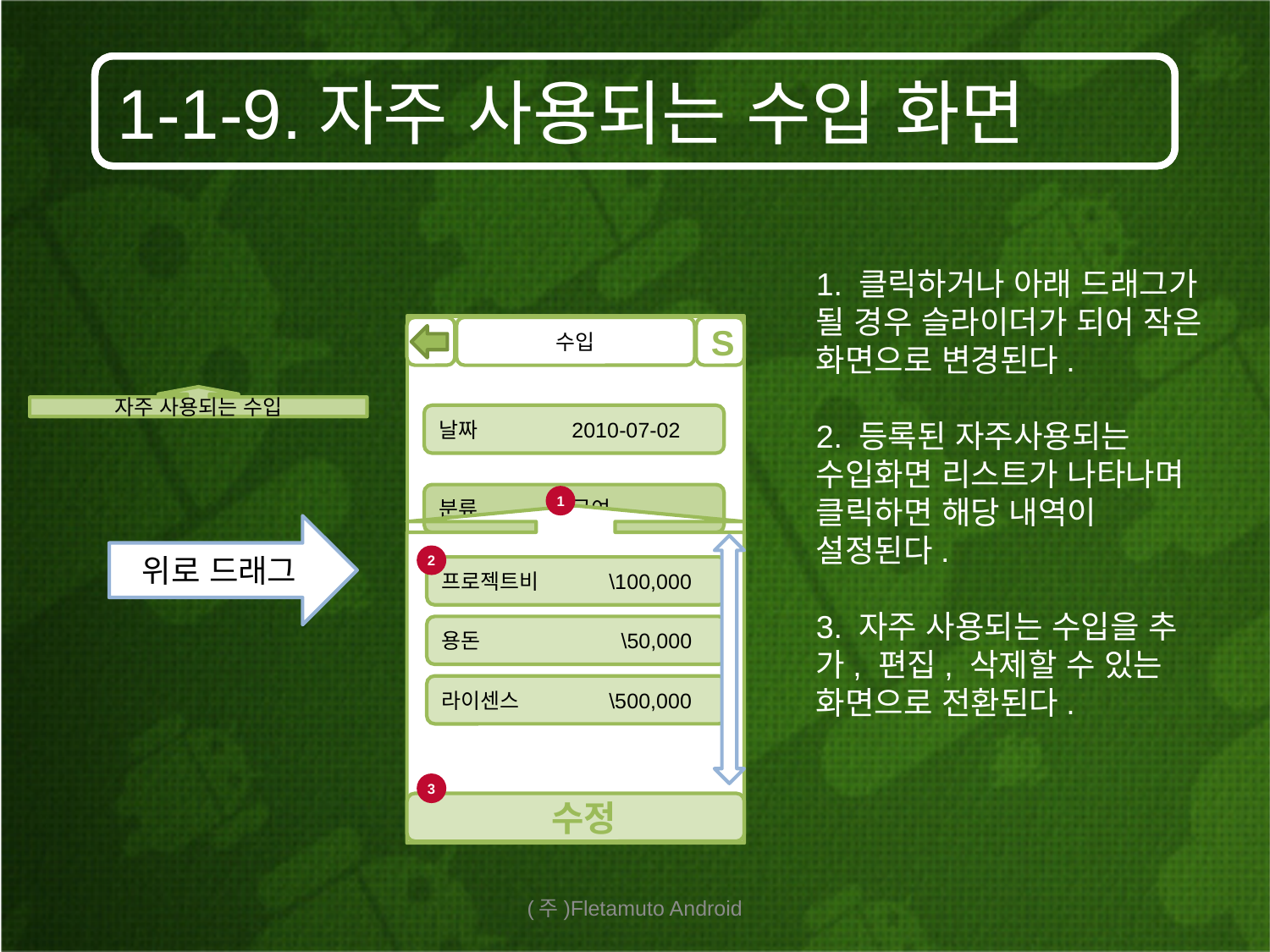

# 1-1-9.자주 사용되는 수입 화면
1. 클릭하거나 아래 드래그가 될 경우 슬라이더가 되어 작은 화면으로 변경된다.

2. 등록된 자주사용되는 수입화면 리스트가 나타나며 클릭하면 해당 내역이 설정된다.

3. 자주 사용되는 수입을 추가, 편집, 삭제할 수 있는 화면으로 전환된다.

수입
S
자주 사용되는 수입
날짜               2010-07-02
분류                급여
1

위로 드래그

2
프로젝트비  	      \100,000
용돈 	        \50,000
라이센스    	      \500,000
3
 수정
(주)Fletamuto Android